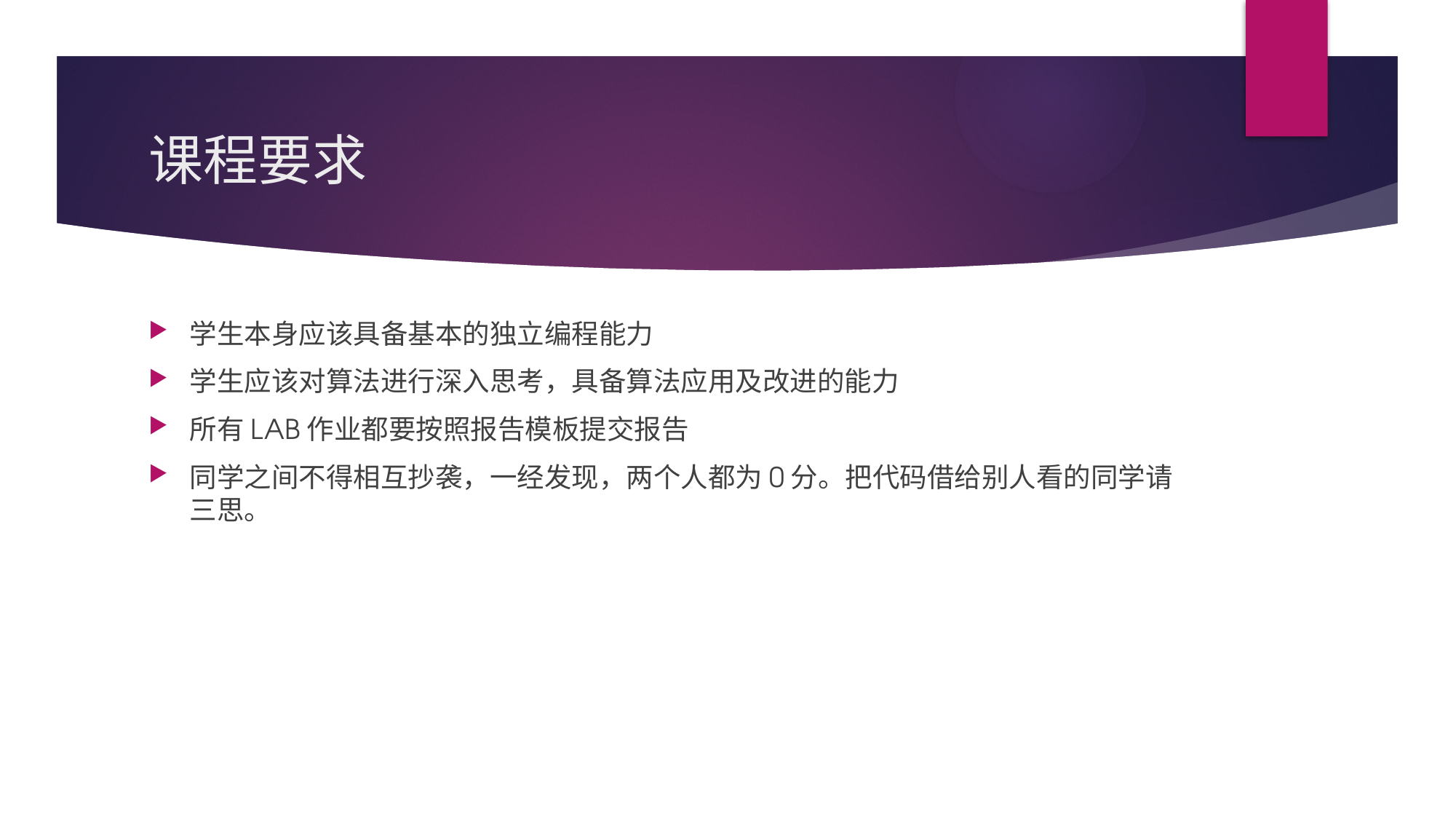

# 课程要求
学生本身应该具备基本的独立编程能力
学生应该对算法进行深入思考，具备算法应用及改进的能力
所有LAB作业都要按照报告模板提交报告
同学之间不得相互抄袭，一经发现，两个人都为0分。把代码借给别人看的同学请三思。